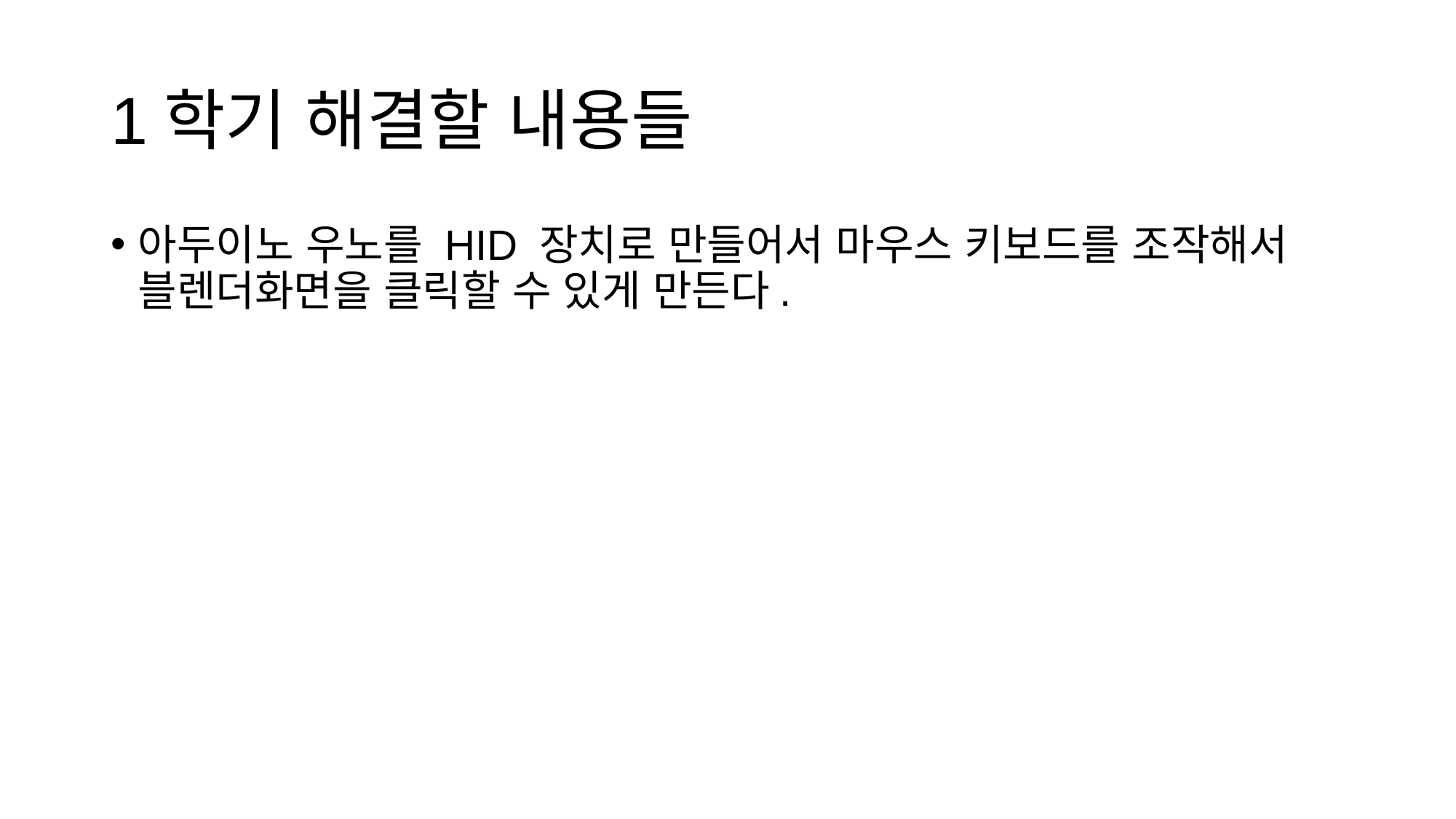

# 1학기 해결할 내용들
아두이노 우노를 HID 장치로 만들어서 마우스 키보드를 조작해서 블렌더화면을 클릭할 수 있게 만든다.